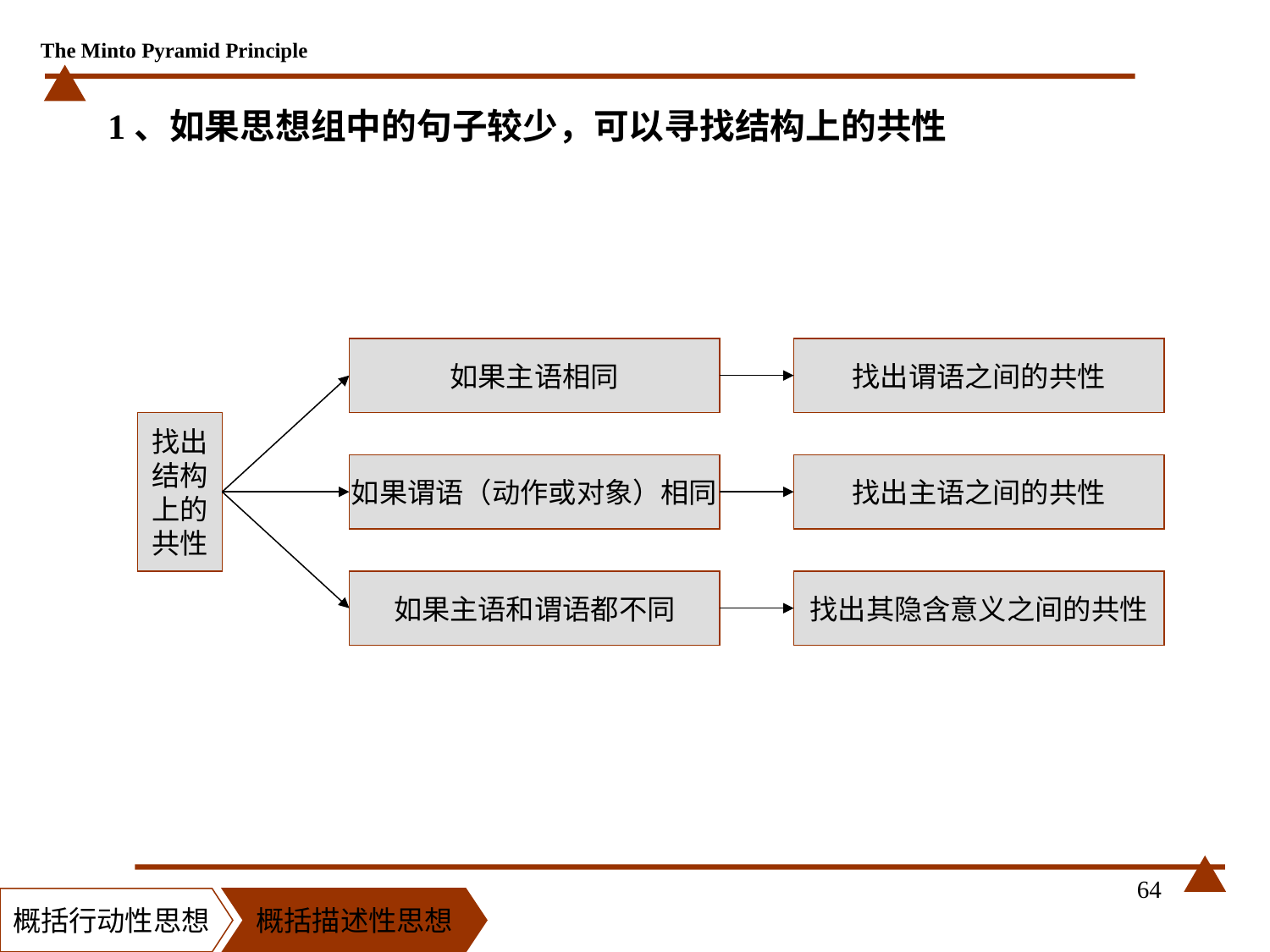

# 1、如果思想组中的句子较少，可以寻找结构上的共性
如果主语相同
找出谓语之间的共性
找出结构上的共性
如果谓语（动作或对象）相同
找出主语之间的共性
如果主语和谓语都不同
找出其隐含意义之间的共性
64
概括行动性思想
概括描述性思想